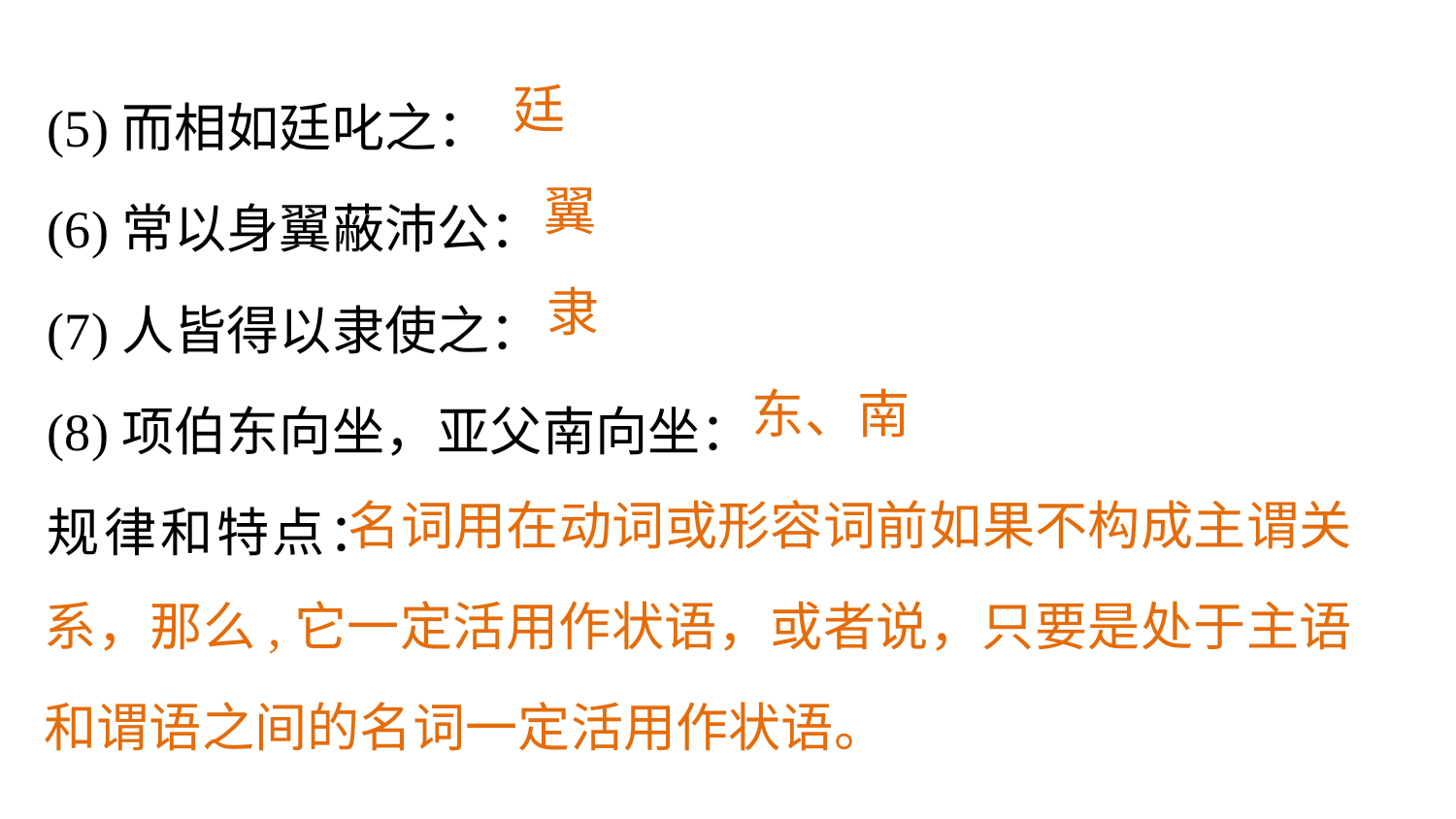

(5)而相如廷叱之：
(6)常以身翼蔽沛公：
(7)人皆得以隶使之：
(8)项伯东向坐，亚父南向坐：
规律和特点：
廷
翼
隶
东、南
                        名词用在动词或形容词前如果不构成主谓关系，那么,它一定活用作状语，或者说，只要是处于主语和谓语之间的名词一定活用作状语。